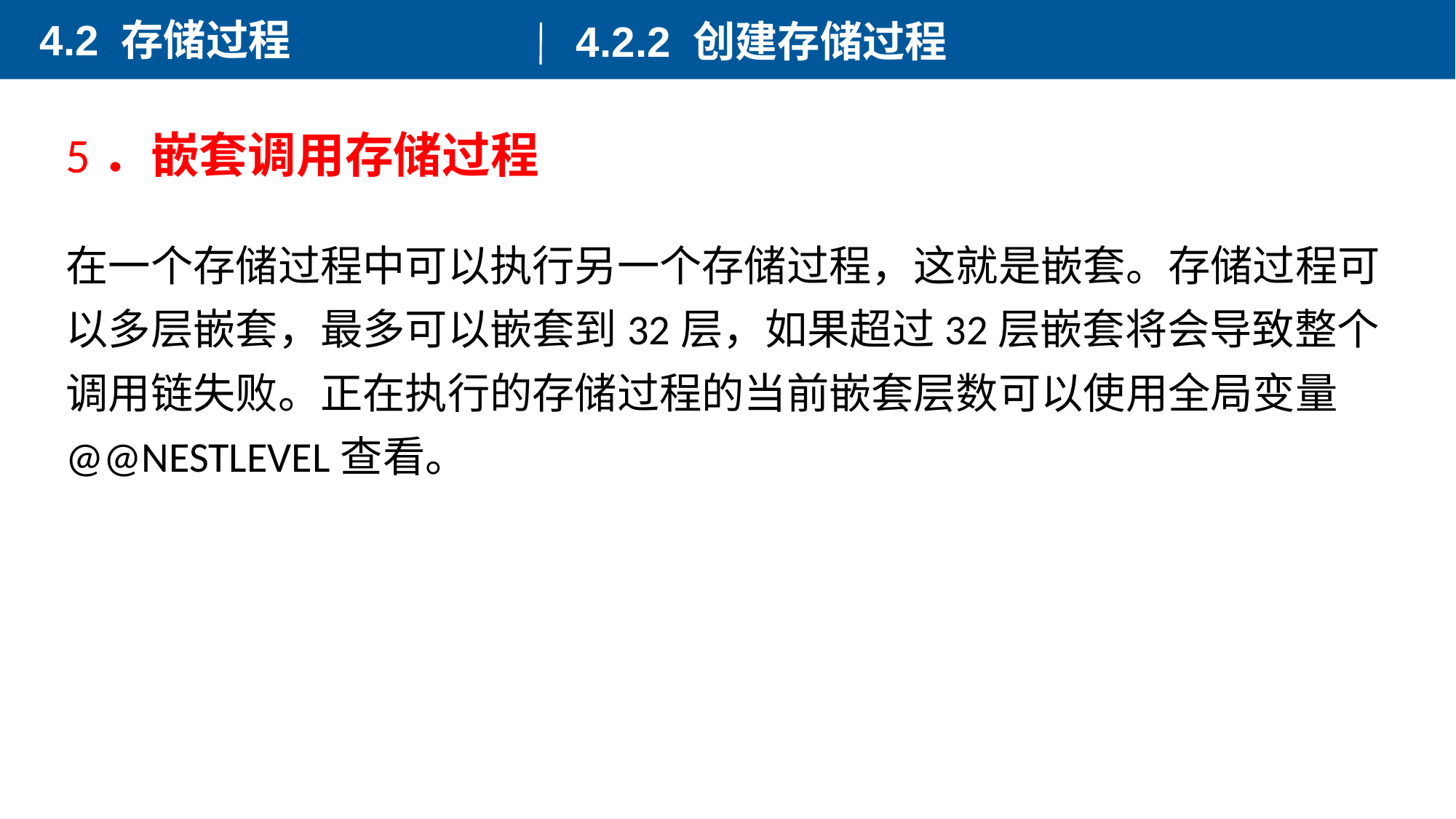

4.2 存储过程
4.2.2 创建存储过程
5．嵌套调用存储过程
在一个存储过程中可以执行另一个存储过程，这就是嵌套。存储过程可以多层嵌套，最多可以嵌套到32层，如果超过32层嵌套将会导致整个调用链失败。正在执行的存储过程的当前嵌套层数可以使用全局变量@@NESTLEVEL查看。